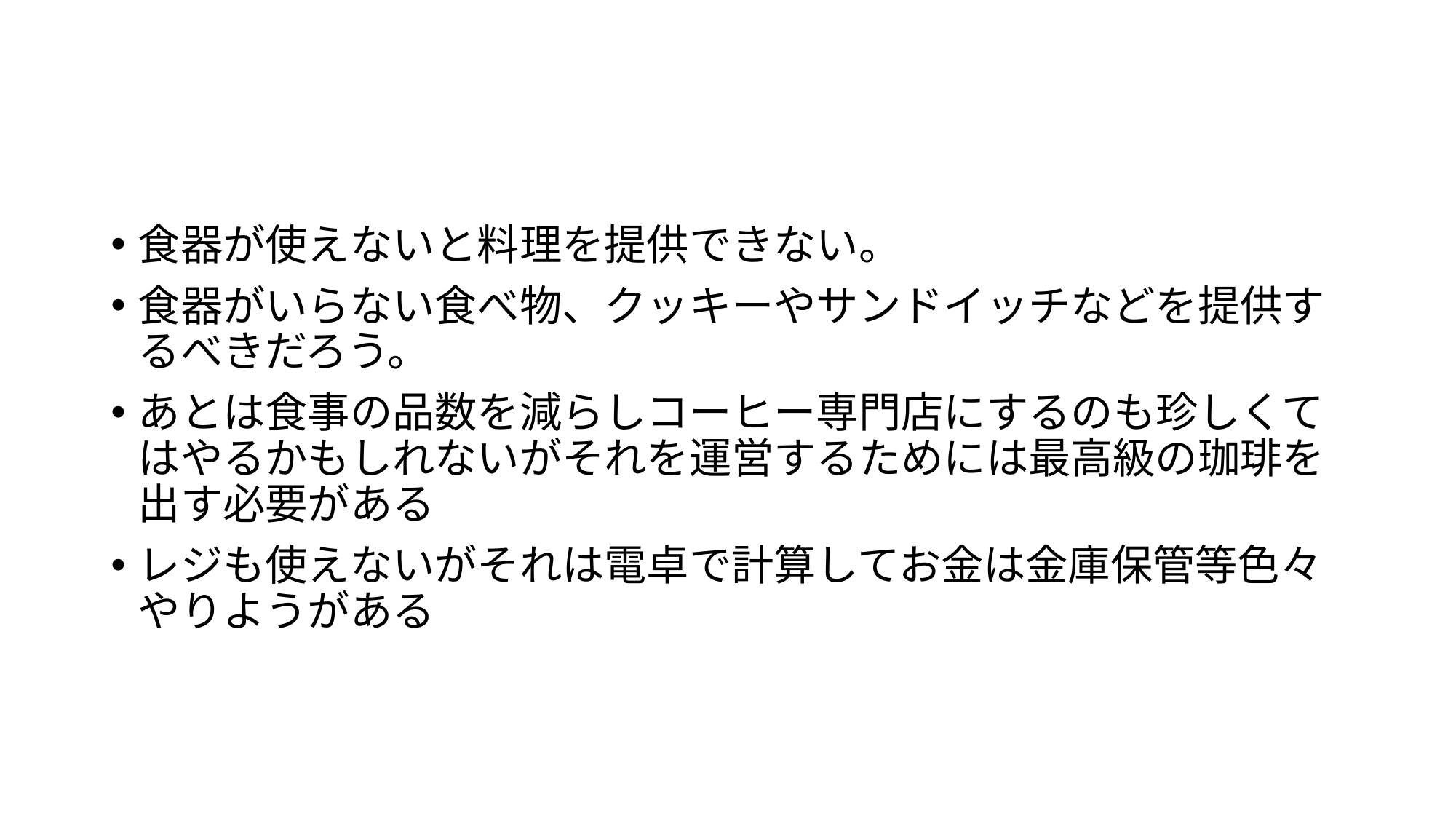

#
食器が使えないと料理を提供できない。
食器がいらない食べ物、クッキーやサンドイッチなどを提供するべきだろう。
あとは食事の品数を減らしコーヒー専門店にするのも珍しくてはやるかもしれないがそれを運営するためには最高級の珈琲を出す必要がある
レジも使えないがそれは電卓で計算してお金は金庫保管等色々やりようがある